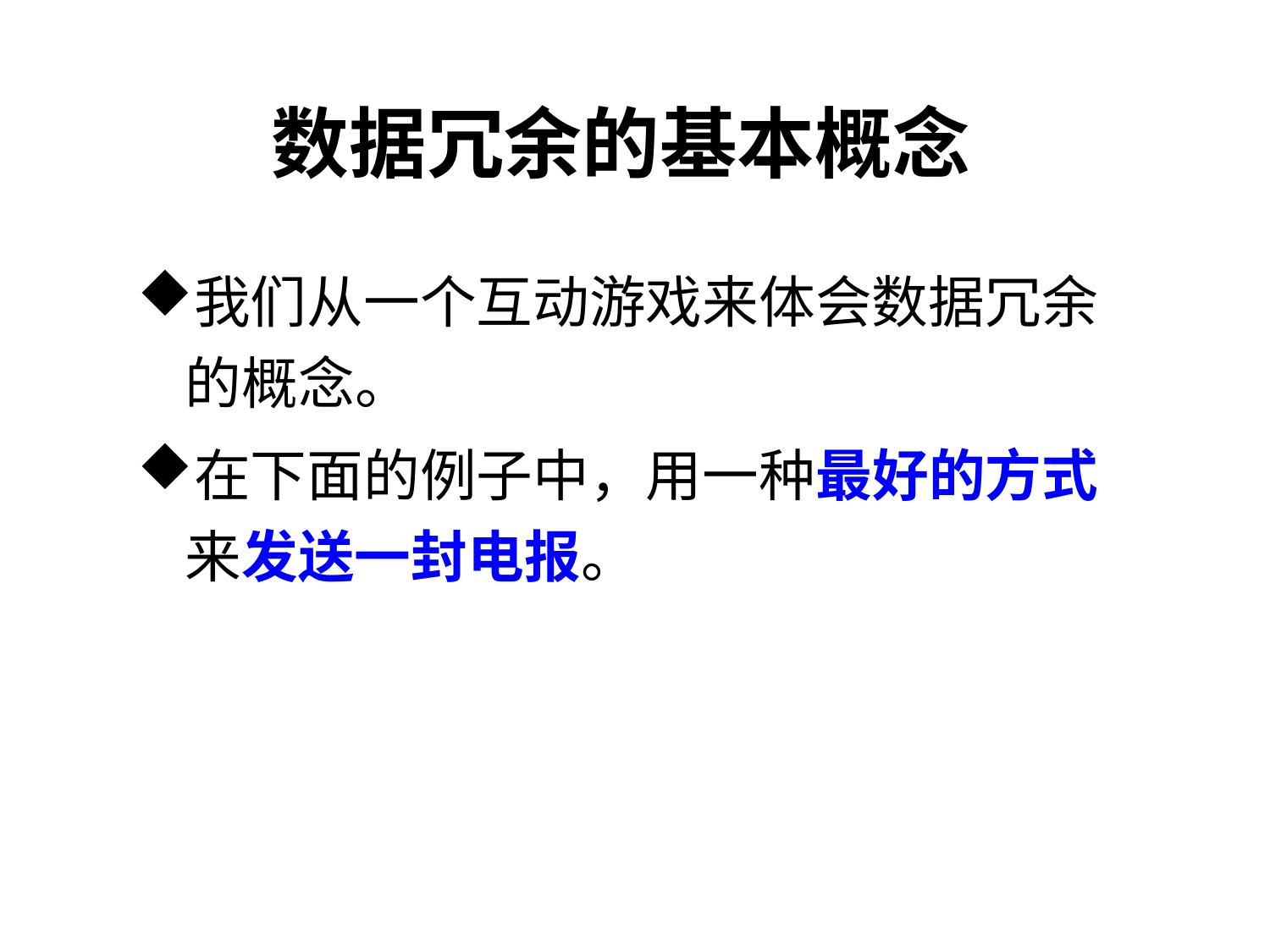

# 数据冗余的基本概念
我们从一个互动游戏来体会数据冗余的概念。
在下面的例子中，用一种最好的方式来发送一封电报。